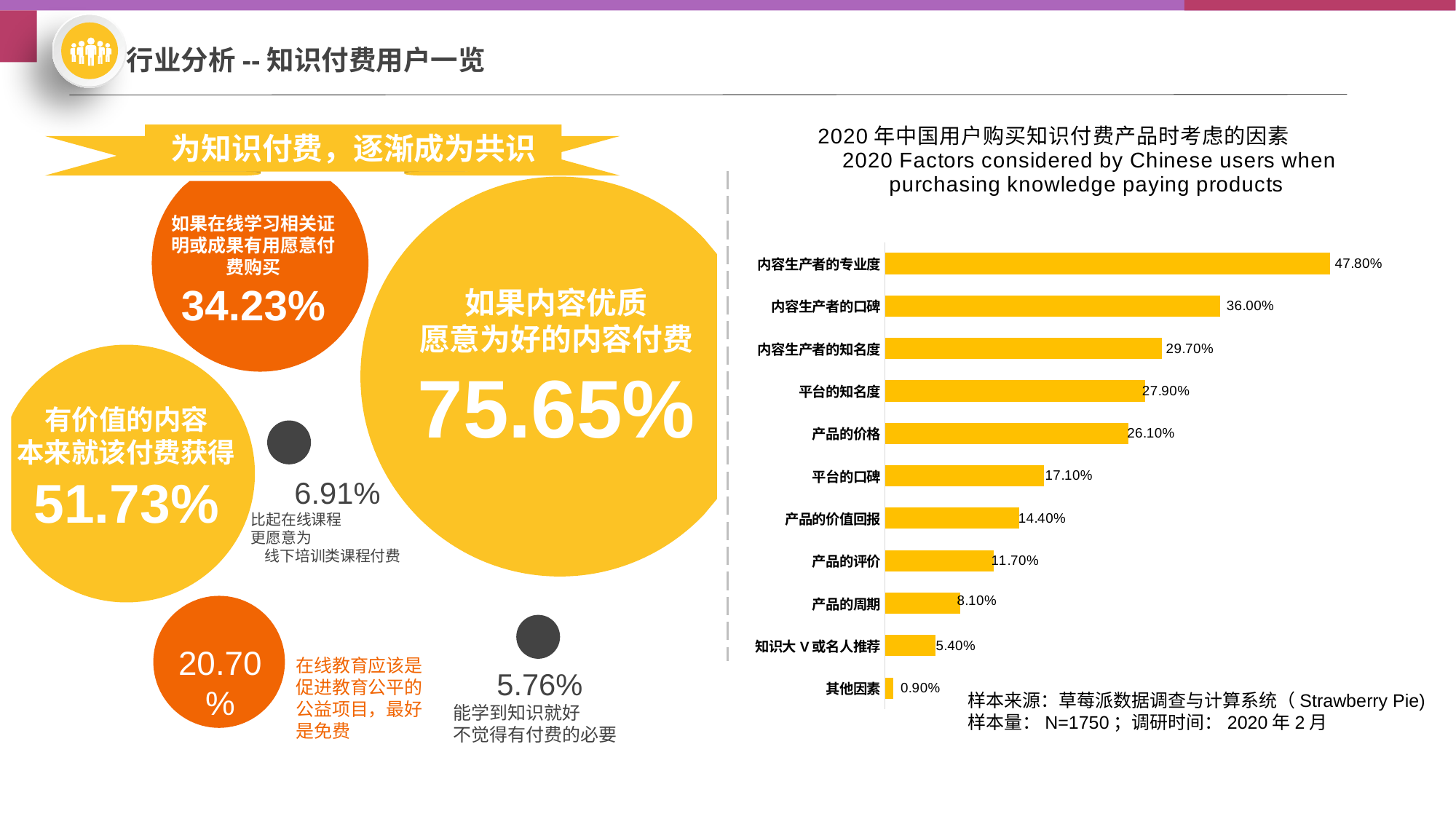

行业分析--知识付费用户一览

### Chart: 2020年中国用户购买知识付费产品时考虑的因素
 2020 Factors considered by Chinese users when purchasing knowledge paying products

| Category |  |
|---|---|
| 其他因素 | 0.009 |
| 知识大V或名人推荐 | 0.054 |
| 产品的周期 | 0.081 |
| 产品的评价 | 0.117 |
| 产品的价值回报 | 0.144 |
| 平台的口碑 | 0.171 |
| 产品的价格 | 0.261 |
| 平台的知名度 | 0.279 |
| 内容生产者的知名度 | 0.297 |
| 内容生产者的口碑 | 0.36 |
| 内容生产者的专业度 | 0.478 |
为知识付费，逐渐成为共识

如果内容优质
愿意为好的内容付费
75.65%

如果在线学习相关证明或成果有用愿意付费购买 34.23%

有价值的内容
本来就该付费获得51.73%

6.91%
比起在线课程
更愿意为                                     线下培训类课程付费

20.70%

在线教育应该是促进教育公平的公益项目，最好是免费
5.76%
能学到知识就好
不觉得有付费的必要
样本来源：草莓派数据调查与计算系统（Strawberry Pie)
样本量：N=1750；调研时间：2020年2月